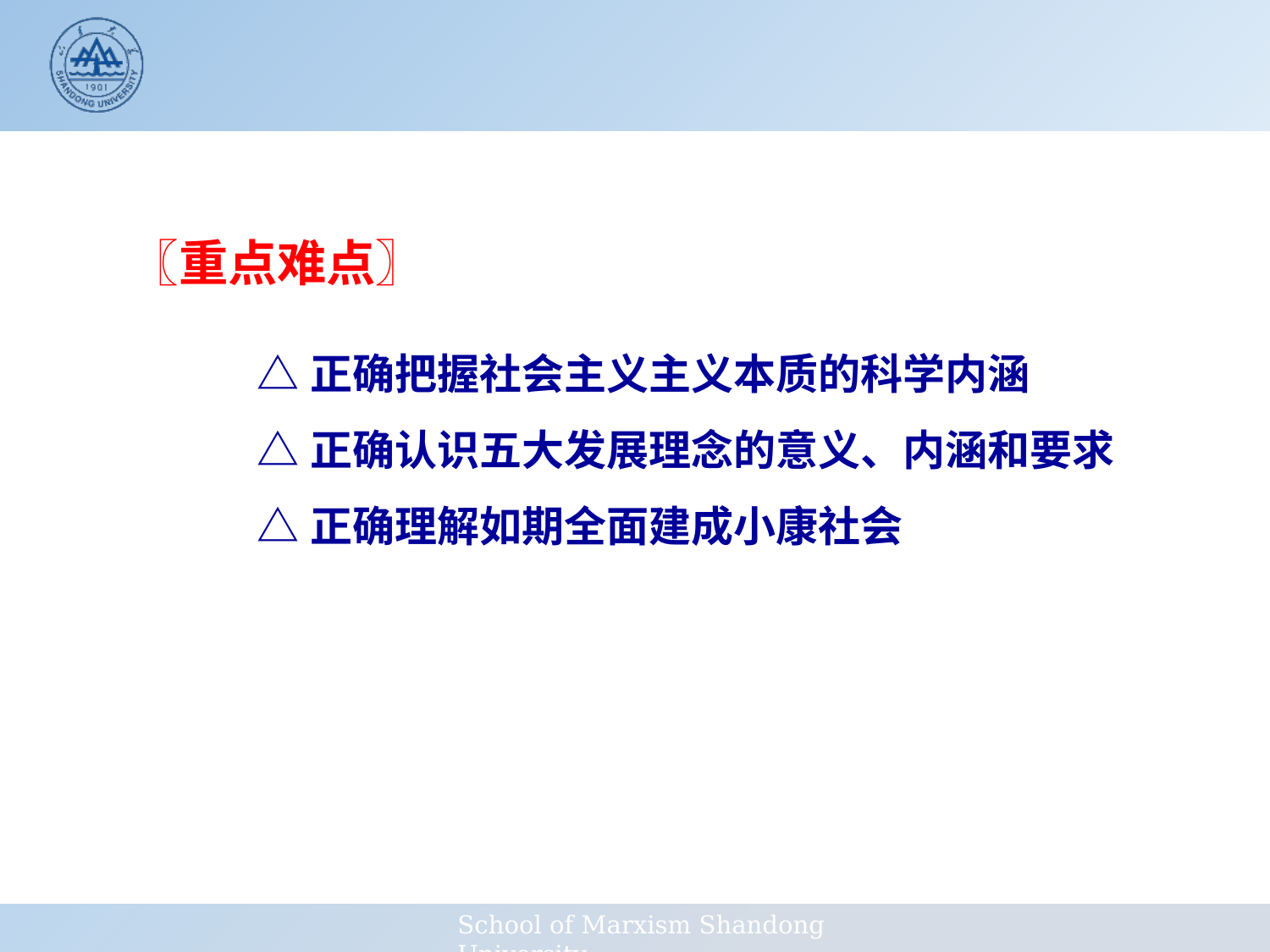

〖重点难点〗
△正确把握社会主义主义本质的科学内涵
△正确认识五大发展理念的意义、内涵和要求
△正确理解如期全面建成小康社会